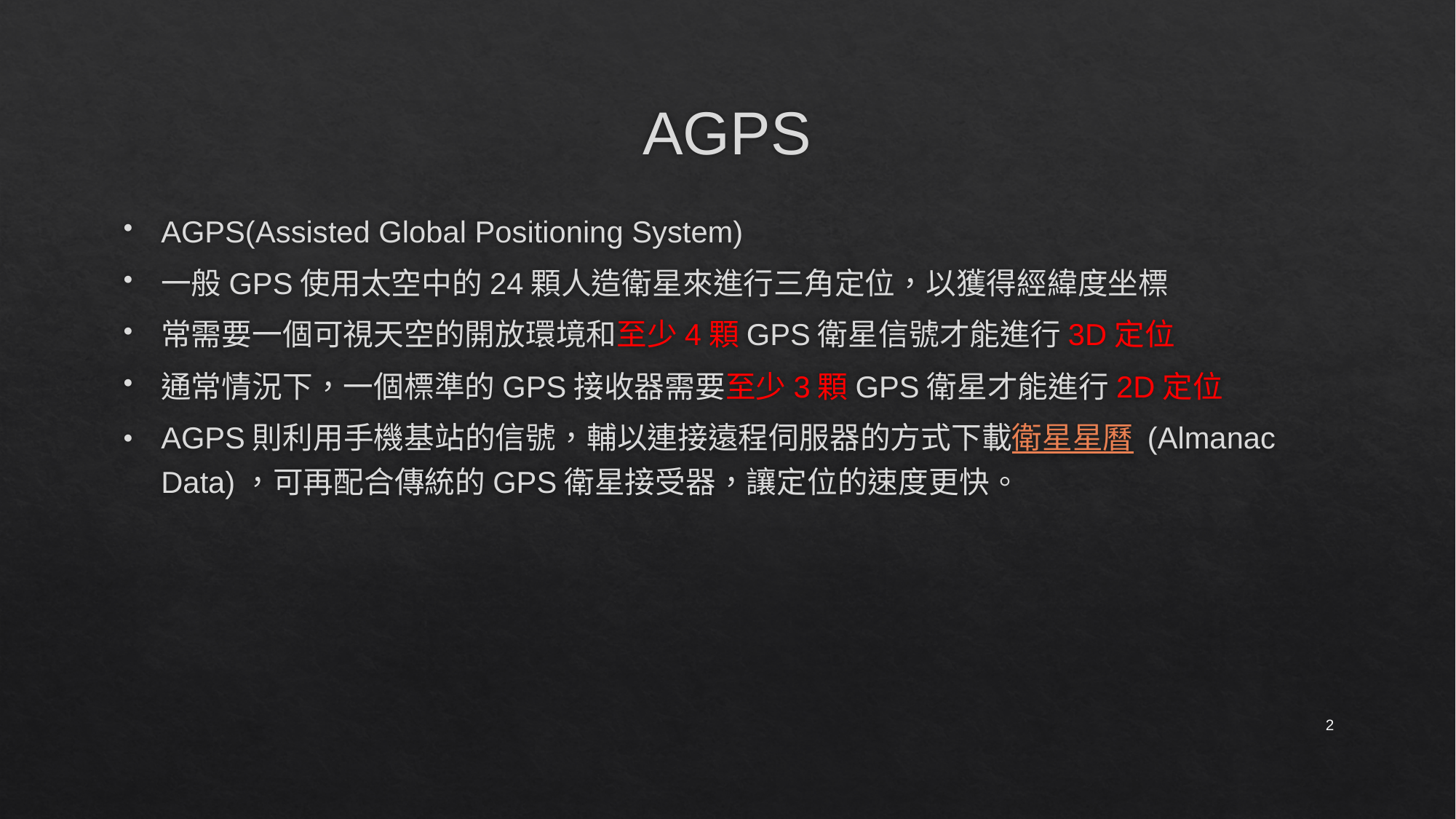

# AGPS
AGPS(Assisted Global Positioning System)
一般GPS使用太空中的24顆人造衛星來進行三角定位，以獲得經緯度坐標
常需要一個可視天空的開放環境和至少4顆GPS衛星信號才能進行3D定位
通常情況下，一個標準的GPS接收器需要至少3顆GPS衛星才能進行2D定位
AGPS則利用手機基站的信號，輔以連接遠程伺服器的方式下載衛星星曆 (Almanac Data)，可再配合傳統的GPS衛星接受器，讓定位的速度更快。
2